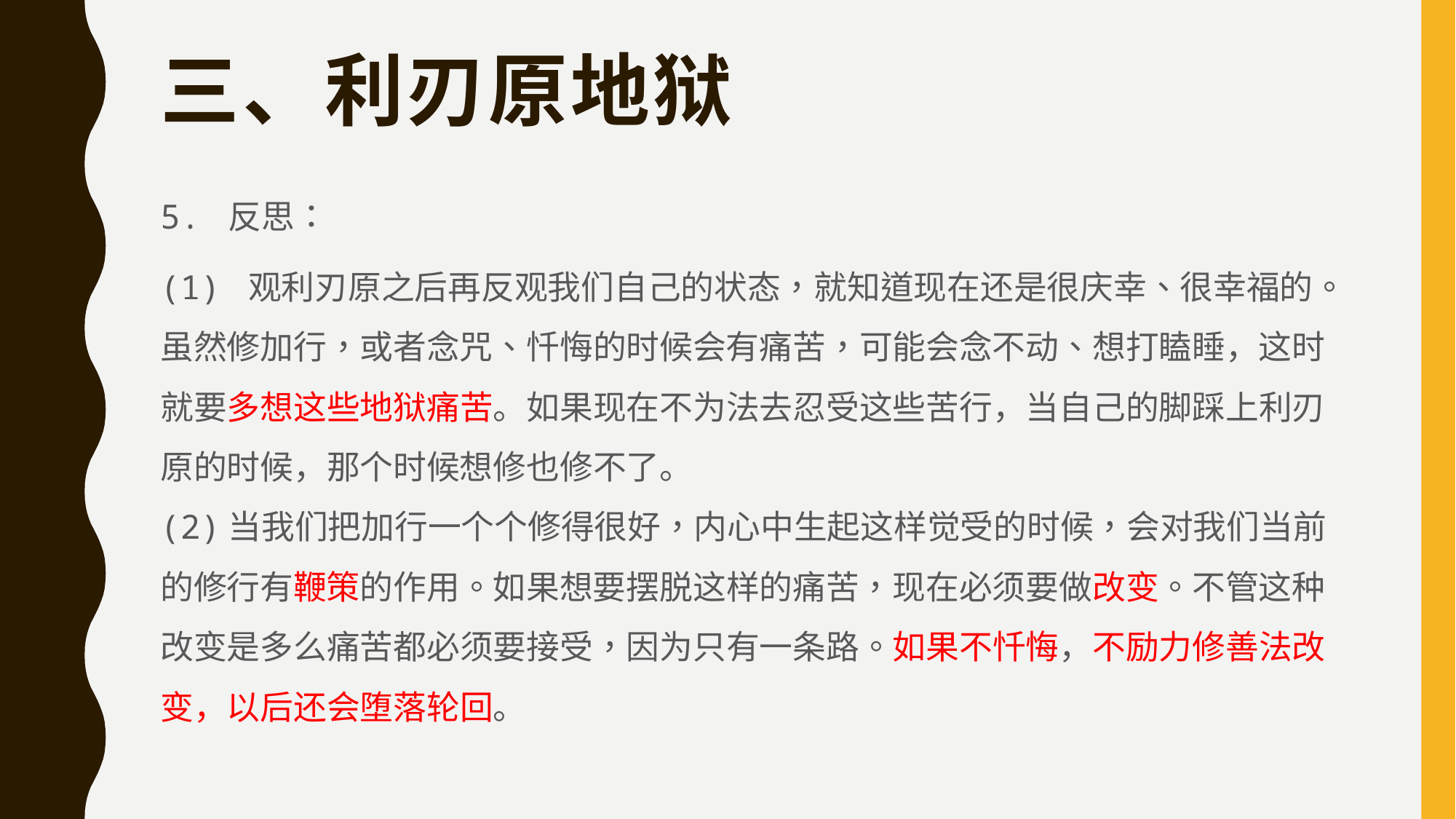

# 三、利刃原地狱
5. 反思：
(1) 观利刃原之后再反观我们自己的状态，就知道现在还是很庆幸、很幸福的。虽然修加行，或者念咒、忏悔的时候会有痛苦，可能会念不动、想打瞌睡，这时就要多想这些地狱痛苦。如果现在不为法去忍受这些苦行，当自己的脚踩上利刃原的时候，那个时候想修也修不了。
(2)当我们把加行一个个修得很好，内心中生起这样觉受的时候，会对我们当前的修行有鞭策的作用。如果想要摆脱这样的痛苦，现在必须要做改变。不管这种改变是多么痛苦都必须要接受，因为只有一条路。如果不忏悔，不励力修善法改变，以后还会堕落轮回。